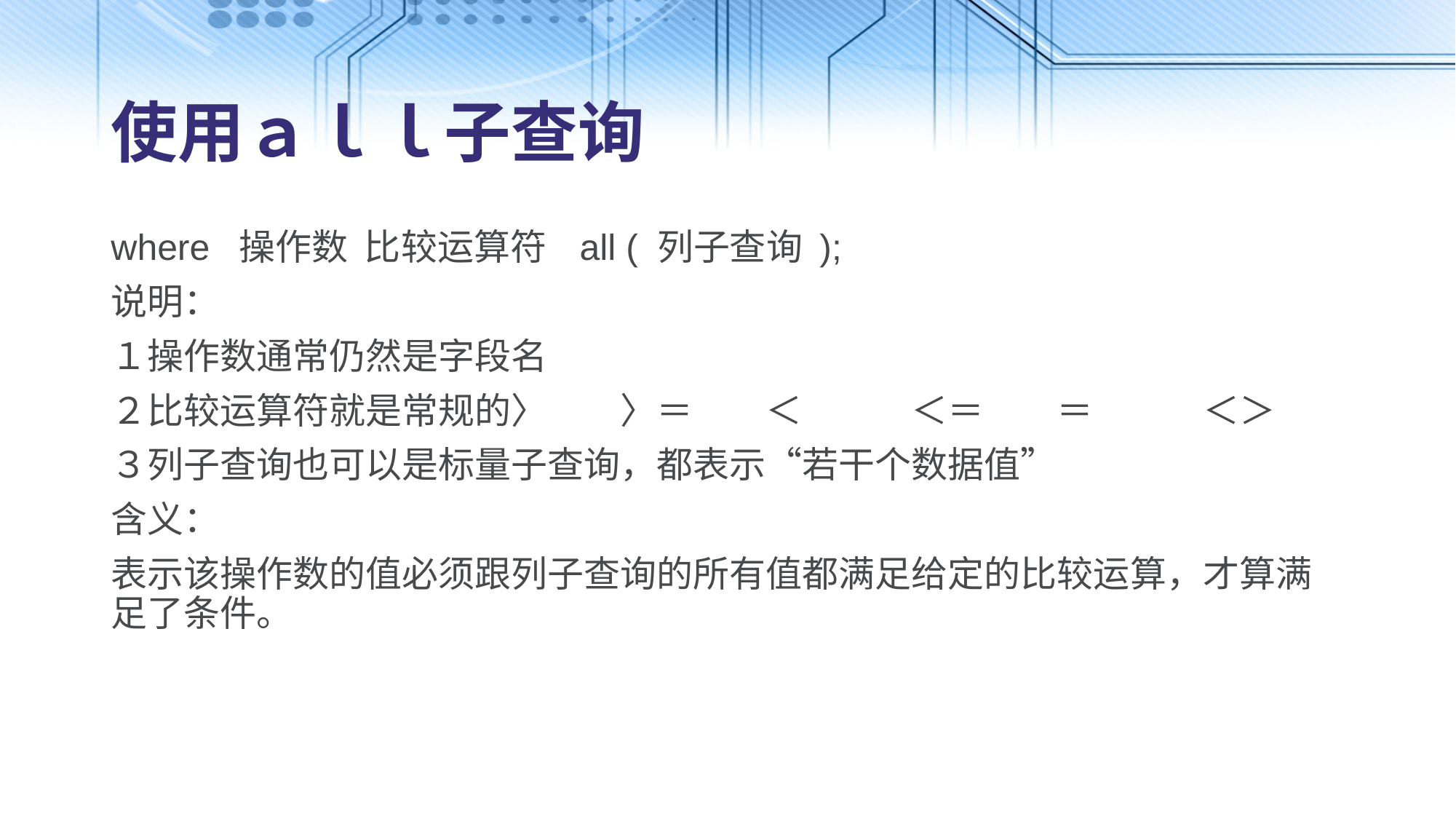

# 使用ａｌｌ子查询
where  操作数  比较运算符   all ( 列子查询 );
说明：
１操作数通常仍然是字段名
２比较运算符就是常规的〉　　〉＝　　＜　　　＜＝　　＝　　　＜＞
３列子查询也可以是标量子查询，都表示“若干个数据值”
含义：
表示该操作数的值必须跟列子查询的所有值都满足给定的比较运算，才算满足了条件。